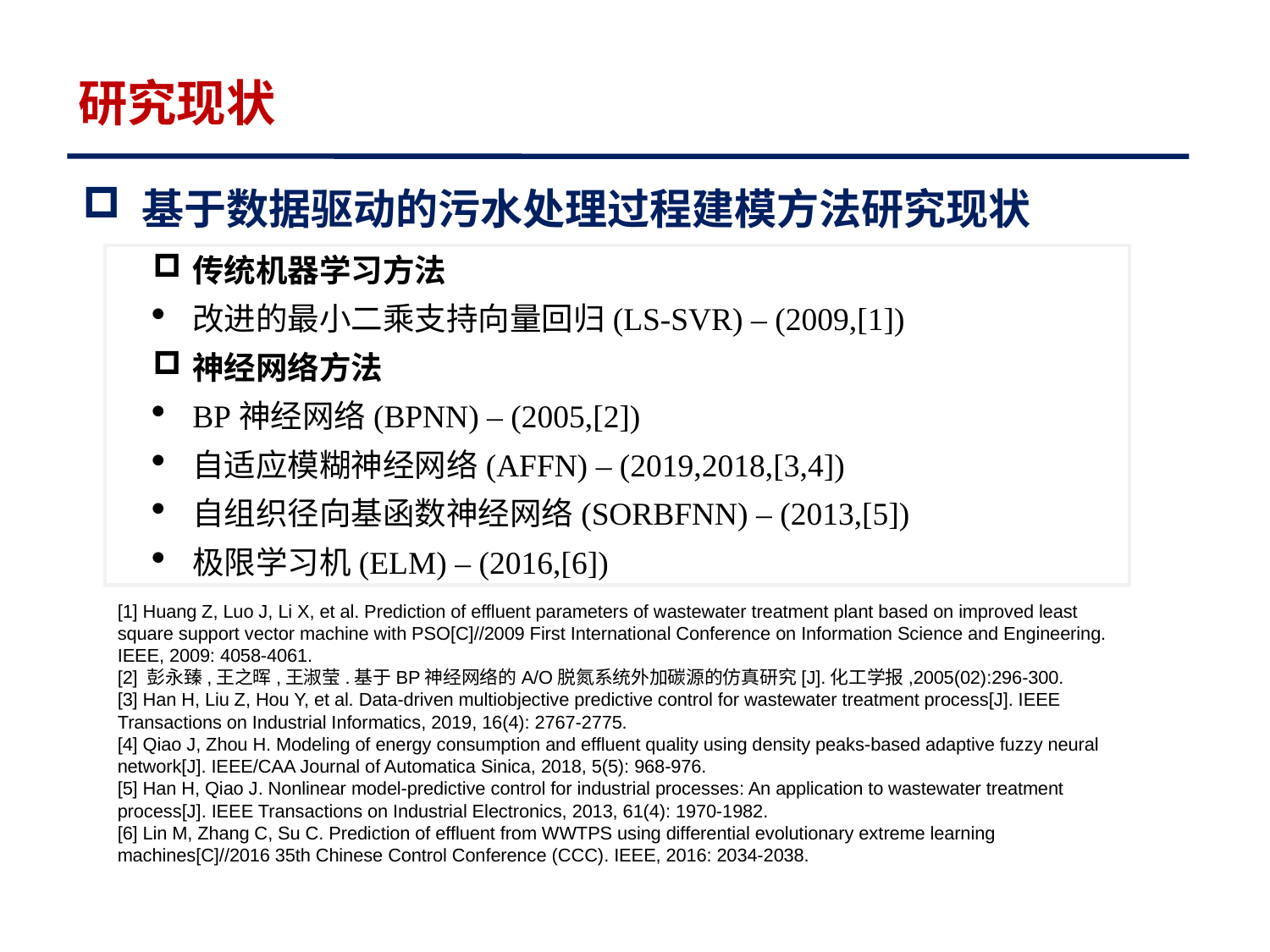

研究现状
 基于数据驱动的污水处理过程建模方法研究现状
传统机器学习方法
改进的最小二乘支持向量回归(LS-SVR) – (2009,[1])
神经网络方法
BP神经网络(BPNN) – (2005,[2])
自适应模糊神经网络(AFFN) – (2019,2018,[3,4])
自组织径向基函数神经网络(SORBFNN) – (2013,[5])
极限学习机(ELM) – (2016,[6])
[1] Huang Z, Luo J, Li X, et al. Prediction of effluent parameters of wastewater treatment plant based on improved least square support vector machine with PSO[C]//2009 First International Conference on Information Science and Engineering. IEEE, 2009: 4058-4061.
[2] 彭永臻,王之晖,王淑莹.基于BP神经网络的A/O脱氮系统外加碳源的仿真研究[J].化工学报,2005(02):296-300.
[3] Han H, Liu Z, Hou Y, et al. Data-driven multiobjective predictive control for wastewater treatment process[J]. IEEE Transactions on Industrial Informatics, 2019, 16(4): 2767-2775.
[4] Qiao J, Zhou H. Modeling of energy consumption and effluent quality using density peaks-based adaptive fuzzy neural network[J]. IEEE/CAA Journal of Automatica Sinica, 2018, 5(5): 968-976.
[5] Han H, Qiao J. Nonlinear model-predictive control for industrial processes: An application to wastewater treatment process[J]. IEEE Transactions on Industrial Electronics, 2013, 61(4): 1970-1982.
[6] Lin M, Zhang C, Su C. Prediction of effluent from WWTPS using differential evolutionary extreme learning machines[C]//2016 35th Chinese Control Conference (CCC). IEEE, 2016: 2034-2038.